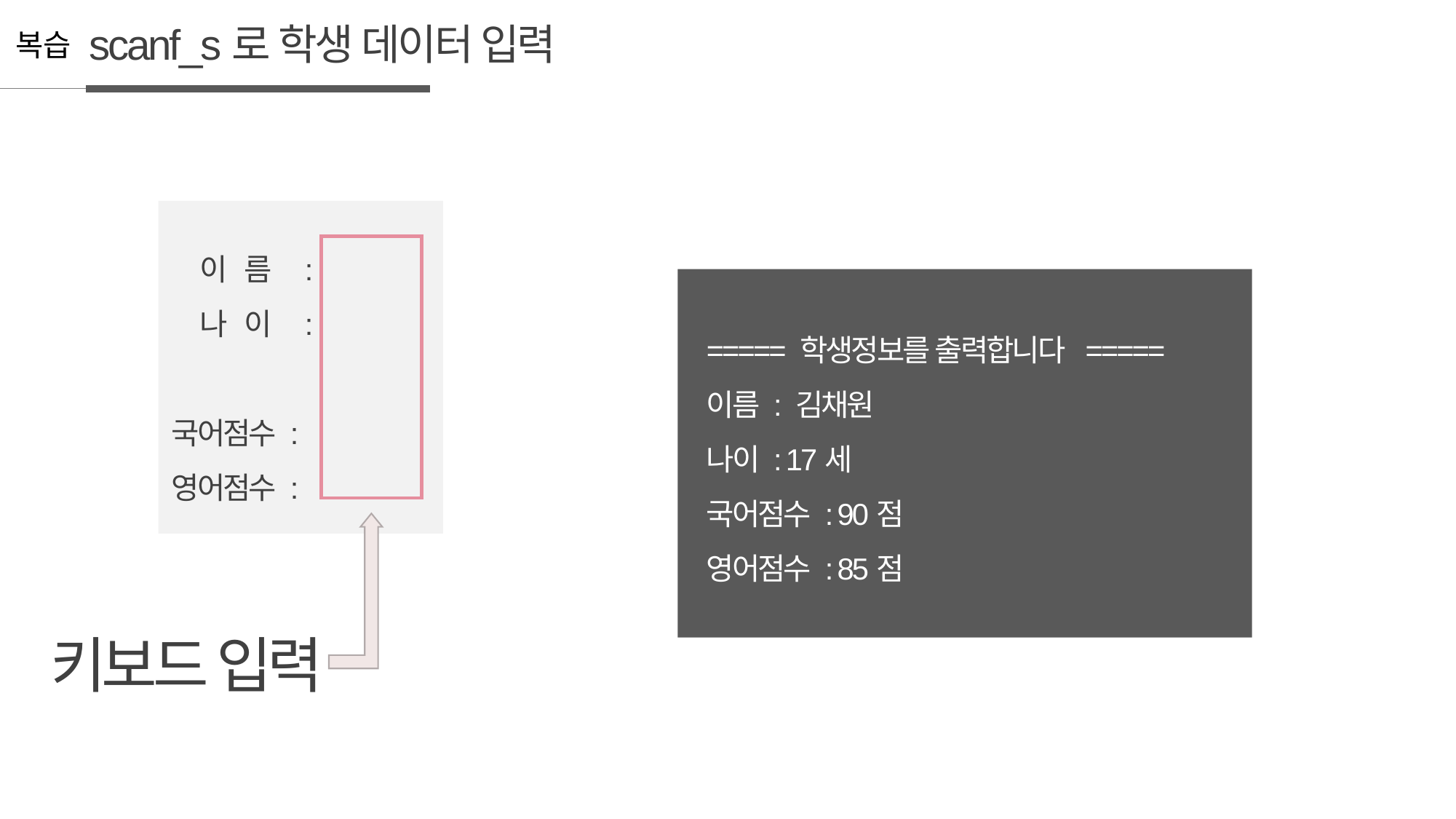

scanf_s로 학생 데이터 입력
복습

   이   름    :
   나   이    :

국어점수 :
영어점수 :

===== 학생정보를 출력합니다  =====
이름 : 김채원
나이 : 17세
국어점수 : 90점
영어점수 : 85점

키보드 입력